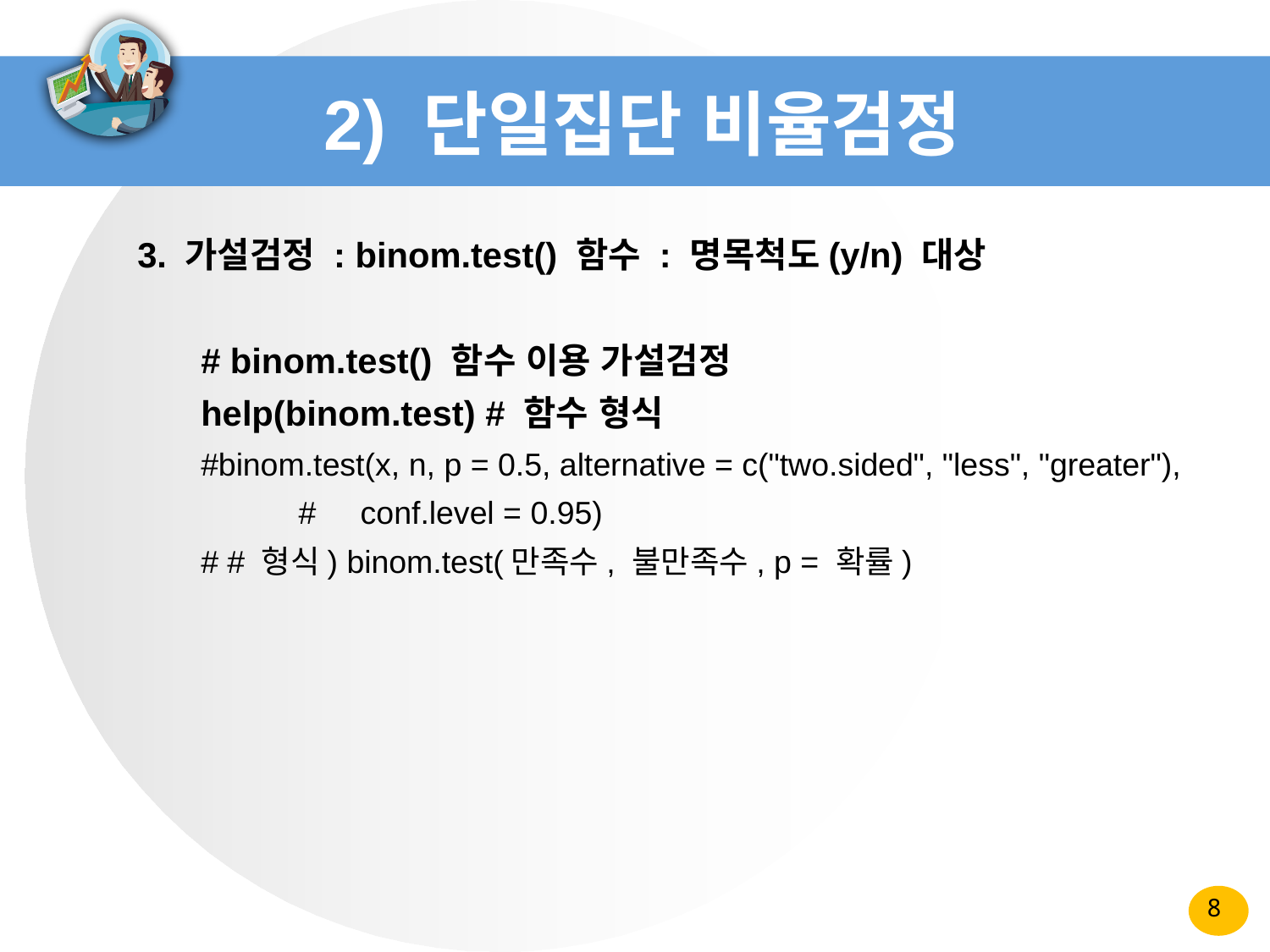

# 2) 단일집단 비율검정
3. 가설검정 : binom.test() 함수 : 명목척도(y/n) 대상

# binom.test() 함수 이용 가설검정
help(binom.test) # 함수 형식
#binom.test(x, n, p = 0.5, alternative = c("two.sided", "less", "greater"),
           #     conf.level = 0.95)
# # 형식) binom.test(만족수, 불만족수, p = 확률)
8